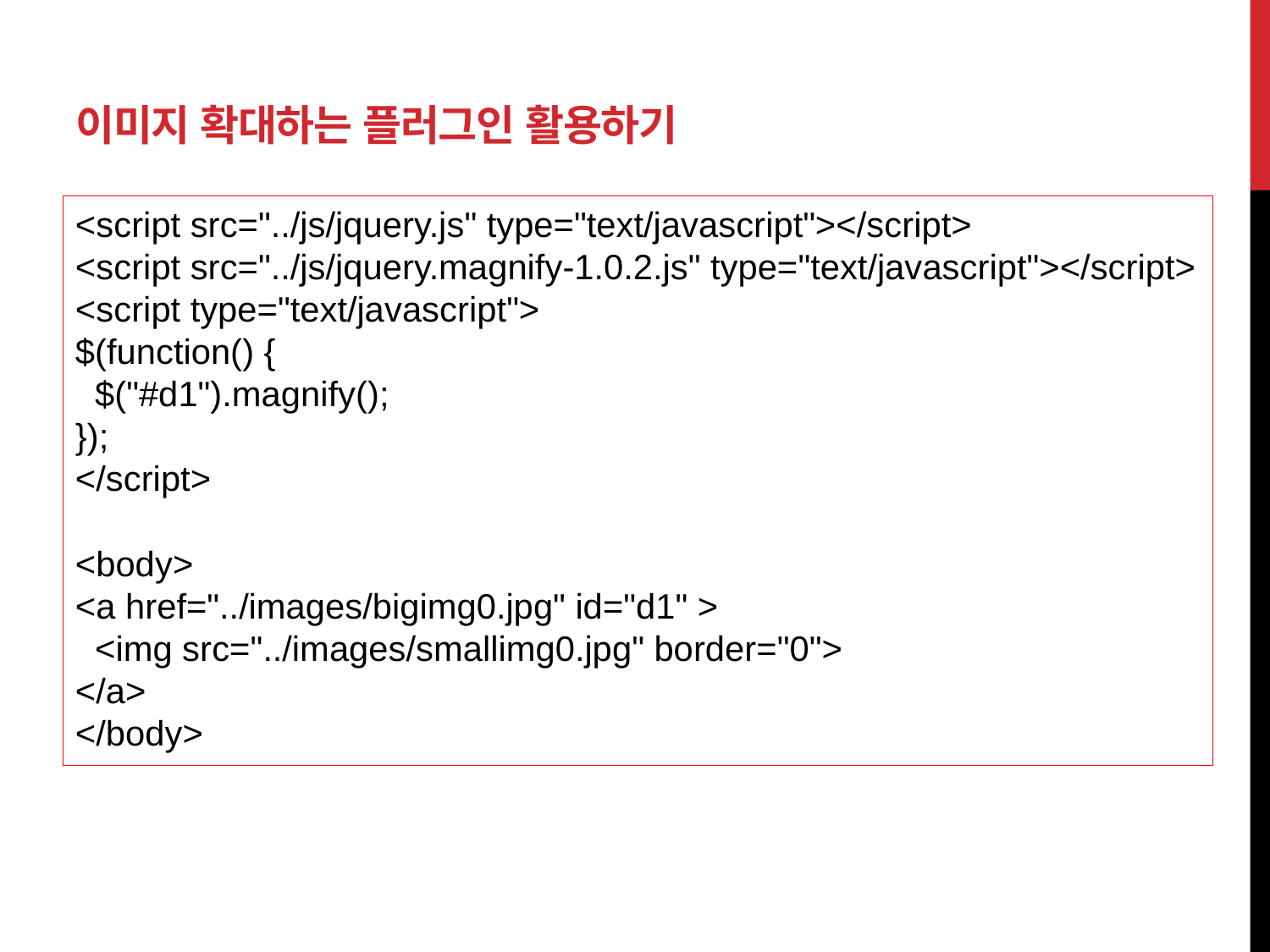

# 이미지 확대하는 플러그인 활용하기
<script src="../js/jquery.js" type="text/javascript"></script>
<script src="../js/jquery.magnify-1.0.2.js" type="text/javascript"></script>
<script type="text/javascript">
$(function() {
  $("#d1").magnify();
});
</script>

<body>
<a href="../images/bigimg0.jpg" id="d1" >
  <img src="../images/smallimg0.jpg" border="0">
</a>
</body>